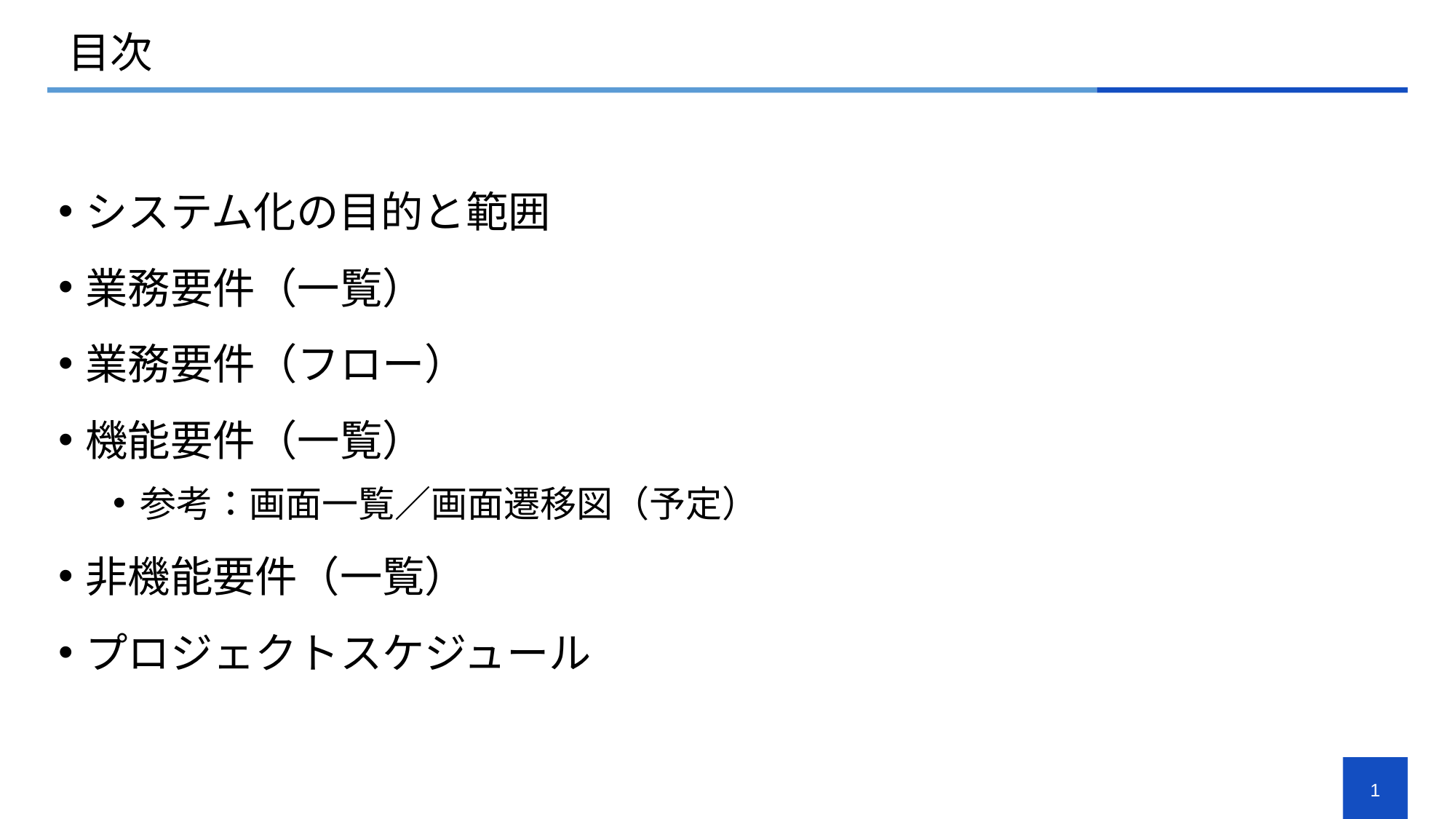

目次
システム化の目的と範囲
業務要件（一覧）
業務要件（フロー）
機能要件（一覧）
参考：画面一覧／画面遷移図（予定）
非機能要件（一覧）
プロジェクトスケジュール

1